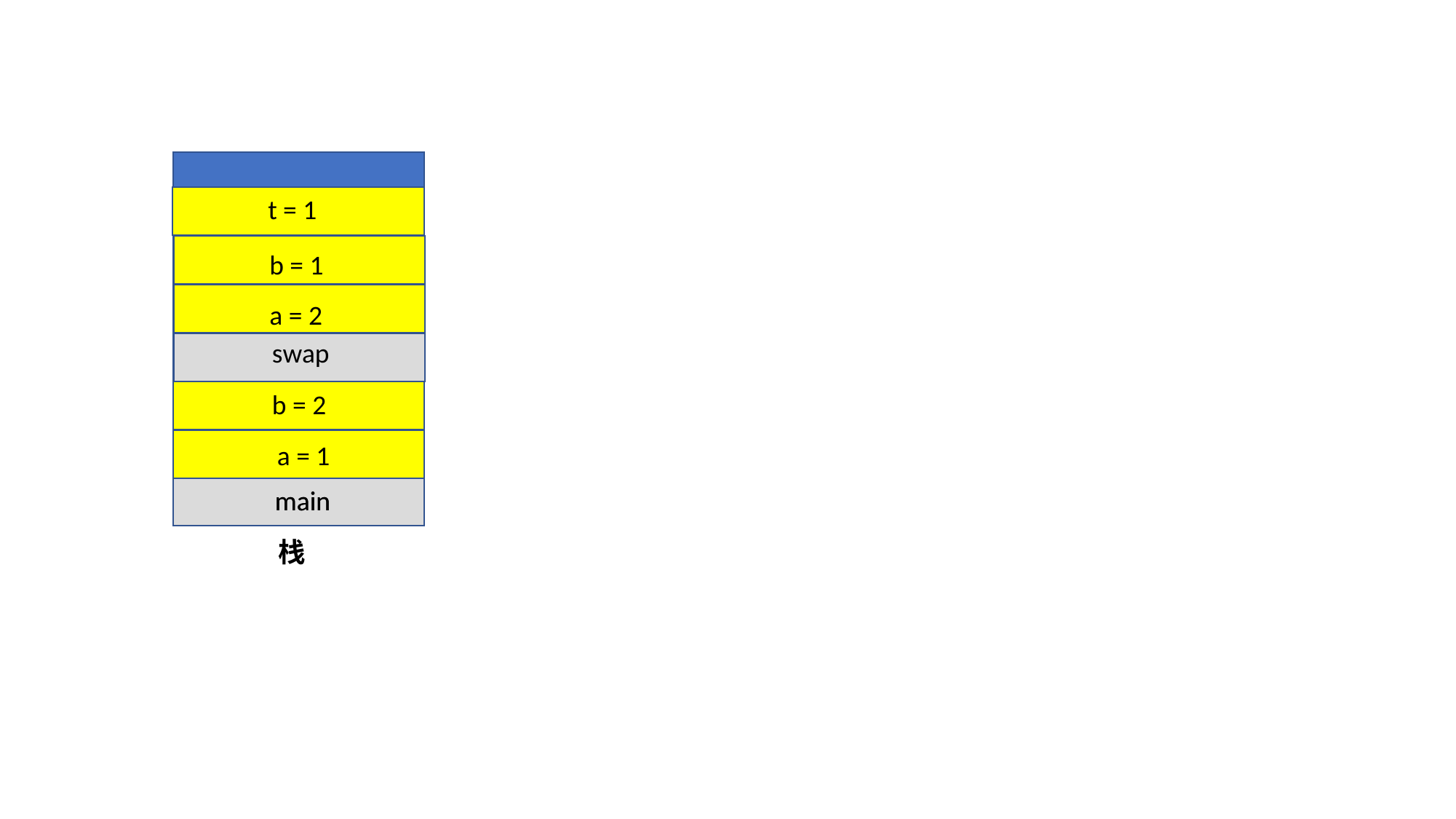

t = 1

b = 1

a = 2
swap

b = 2

a = 1

main
main
栈